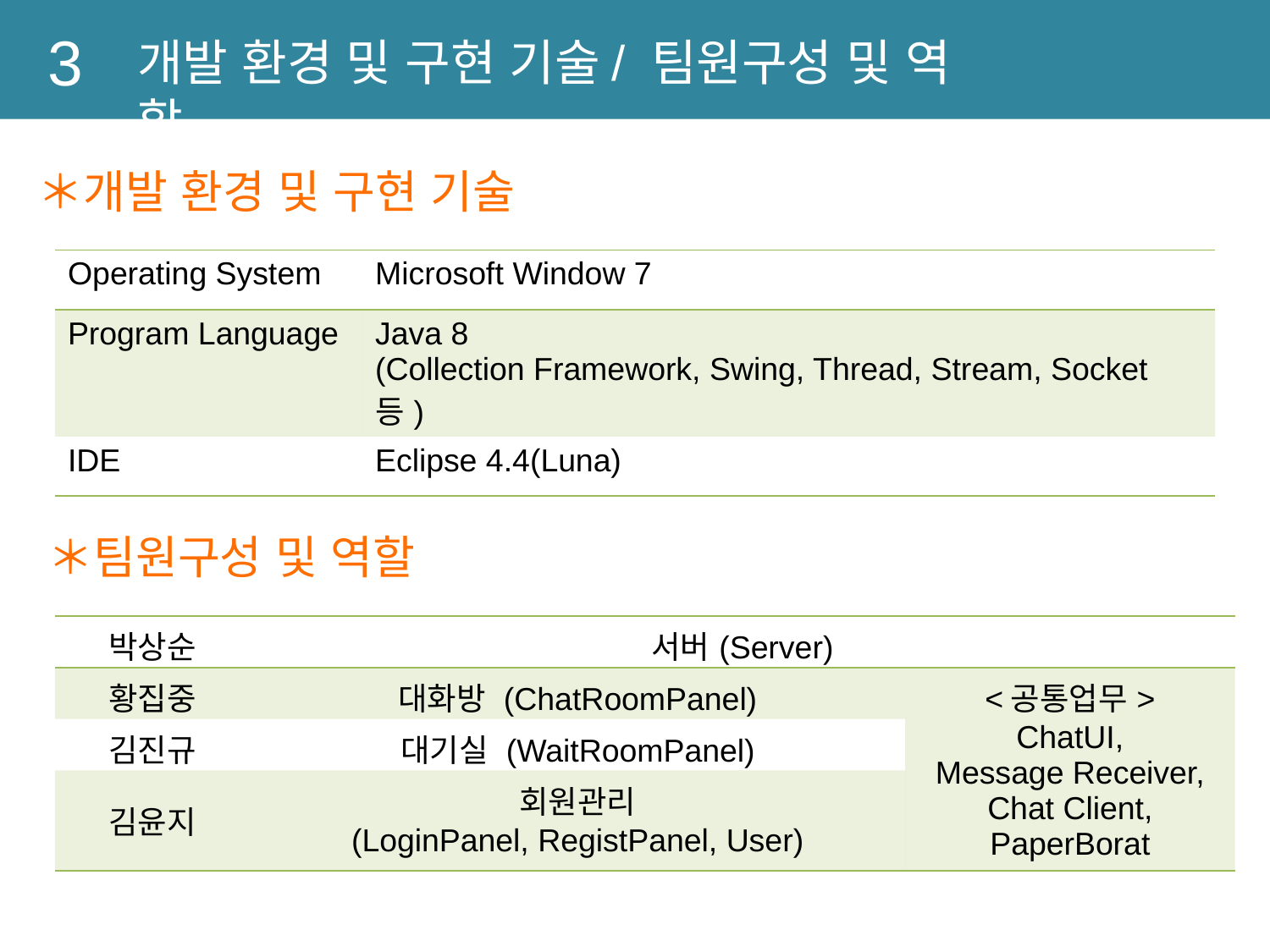

3.
개발 환경 및 구현 기술/ 팀원구성 및 역 할
＊개발 환경 및 구현 기술
| Operating System | Microsoft Window 7 |
| --- | --- |
| Program Language | Java 8 (Collection Framework, Swing, Thread, Stream, Socket 등) |
| IDE | Eclipse 4.4(Luna) |
＊팀원구성 및 역할
| 박상순 | 서버(Server) |  |
| --- | --- | --- |
| 황집중 | 대화방 (ChatRoomPanel) | <공통업무> ChatUI, Message Receiver, Chat Client, PaperBorat |
| 김진규 | 대기실 (WaitRoomPanel) |  |
| 김윤지 | 회원관리 (LoginPanel, RegistPanel, User) |  |